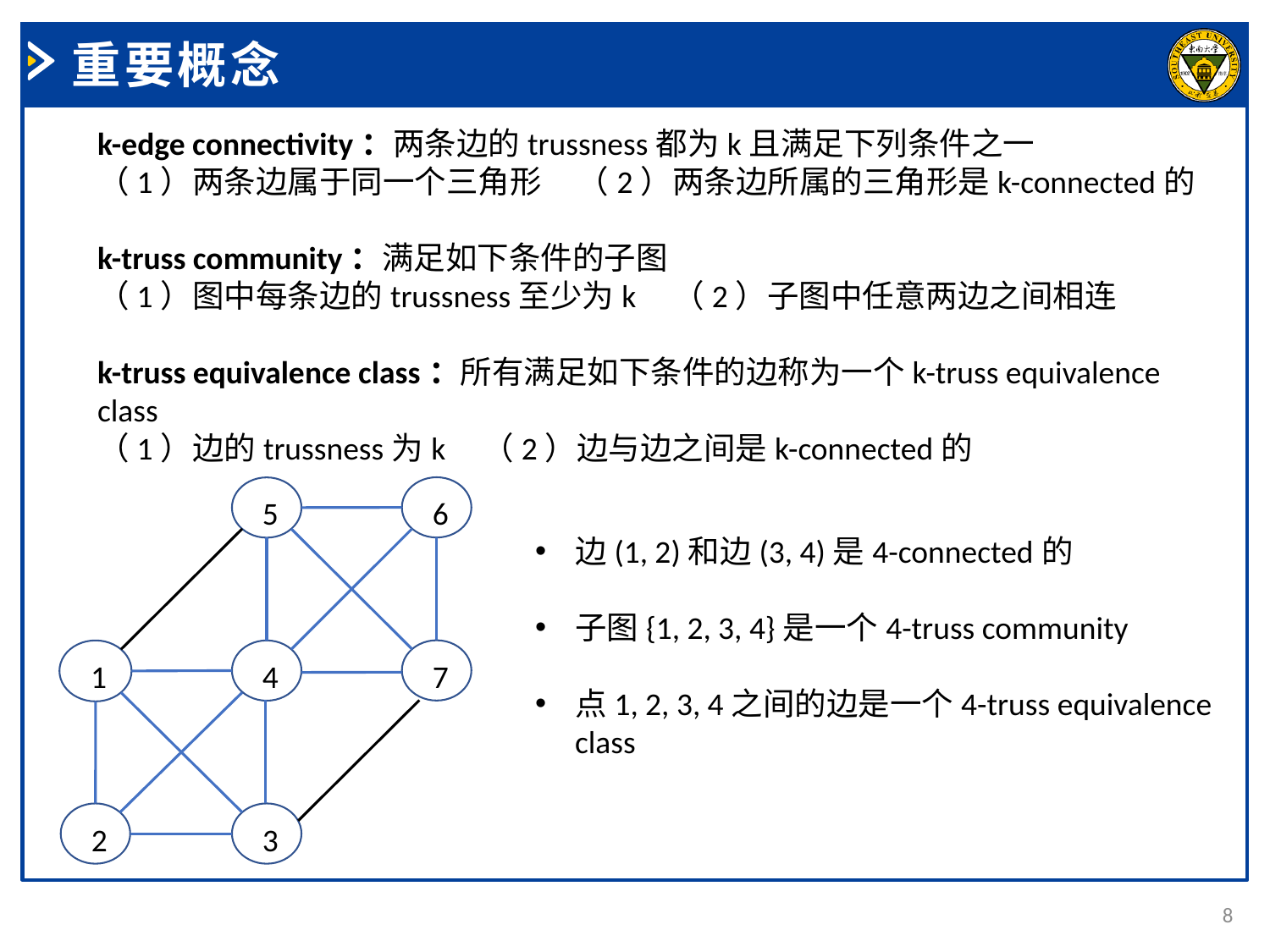

重要概念
k-edge connectivity：两条边的trussness都为k且满足下列条件之一
（1）两条边属于同一个三角形     （2）两条边所属的三角形是k-connected的

k-truss community：满足如下条件的子图
（1）图中每条边的trussness至少为k    （2）子图中任意两边之间相连

k-truss equivalence class：所有满足如下条件的边称为一个k-truss equivalence class
（1）边的trussness为k    （2）边与边之间是k-connected的

6

5

7

1

4

2

3

边(1, 2)和边(3, 4)是4-connected的

子图{1, 2, 3, 4}是一个4-truss community

点1, 2, 3, 4之间的边是一个4-truss equivalence class
8